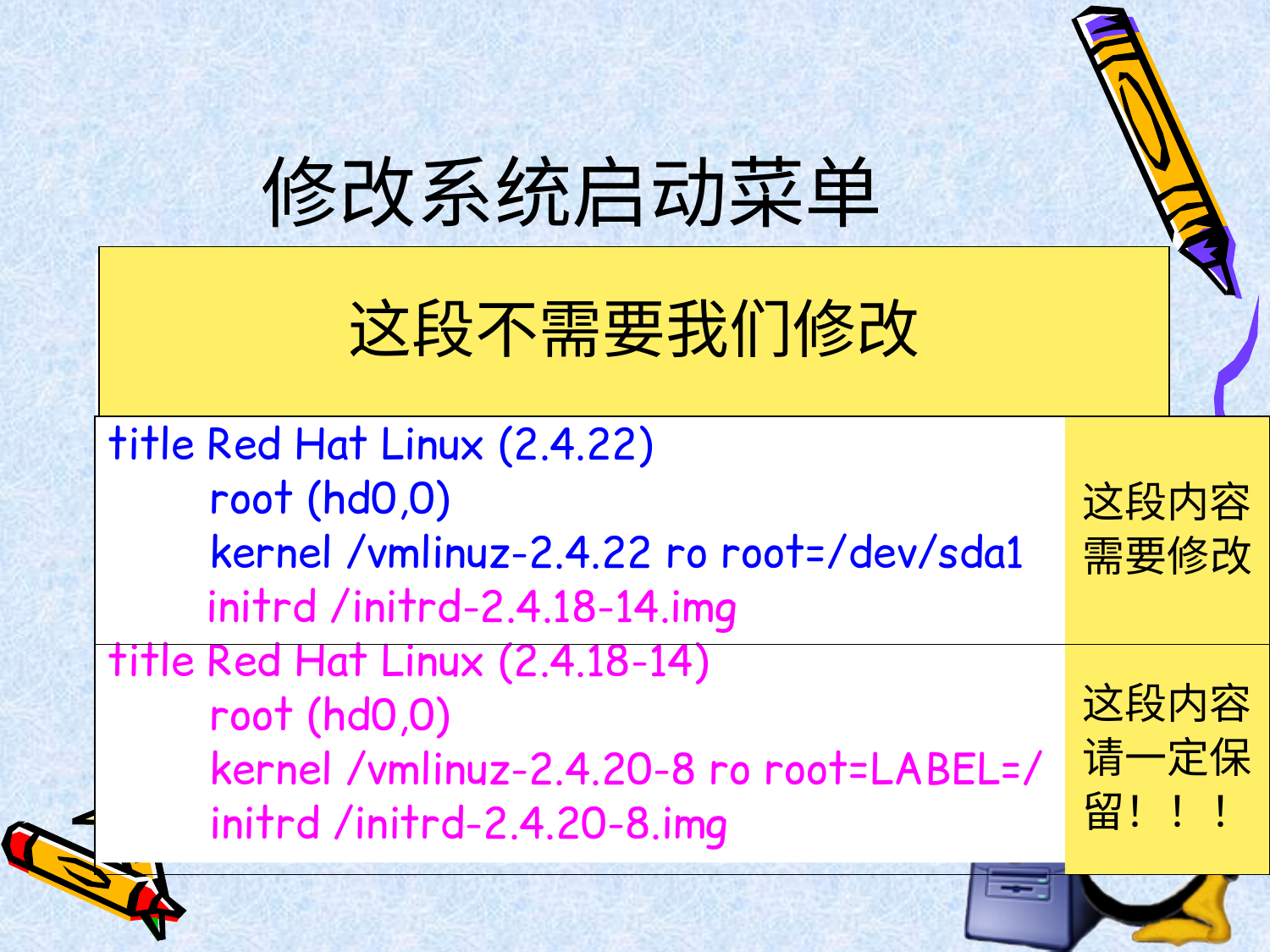

# 修改系统启动菜单
这段不需要我们修改
default=1
timeout=10
splashimage=(hd0,0)/grub/splash.xpm.gz
title Red Hat Linux (2.4.22)
        root (hd0,0)
        kernel /vmlinuz-2.4.22 ro root=/dev/sda1
	    initrd /initrd-2.4.18-14.img
title Red Hat Linux (2.4.18-14)
        root (hd0,0)
        kernel /vmlinuz-2.4.20-8 ro root=LABEL=/
        initrd /initrd-2.4.20-8.img

这段内容
需要修改

这段内容
请一定保
留！！！